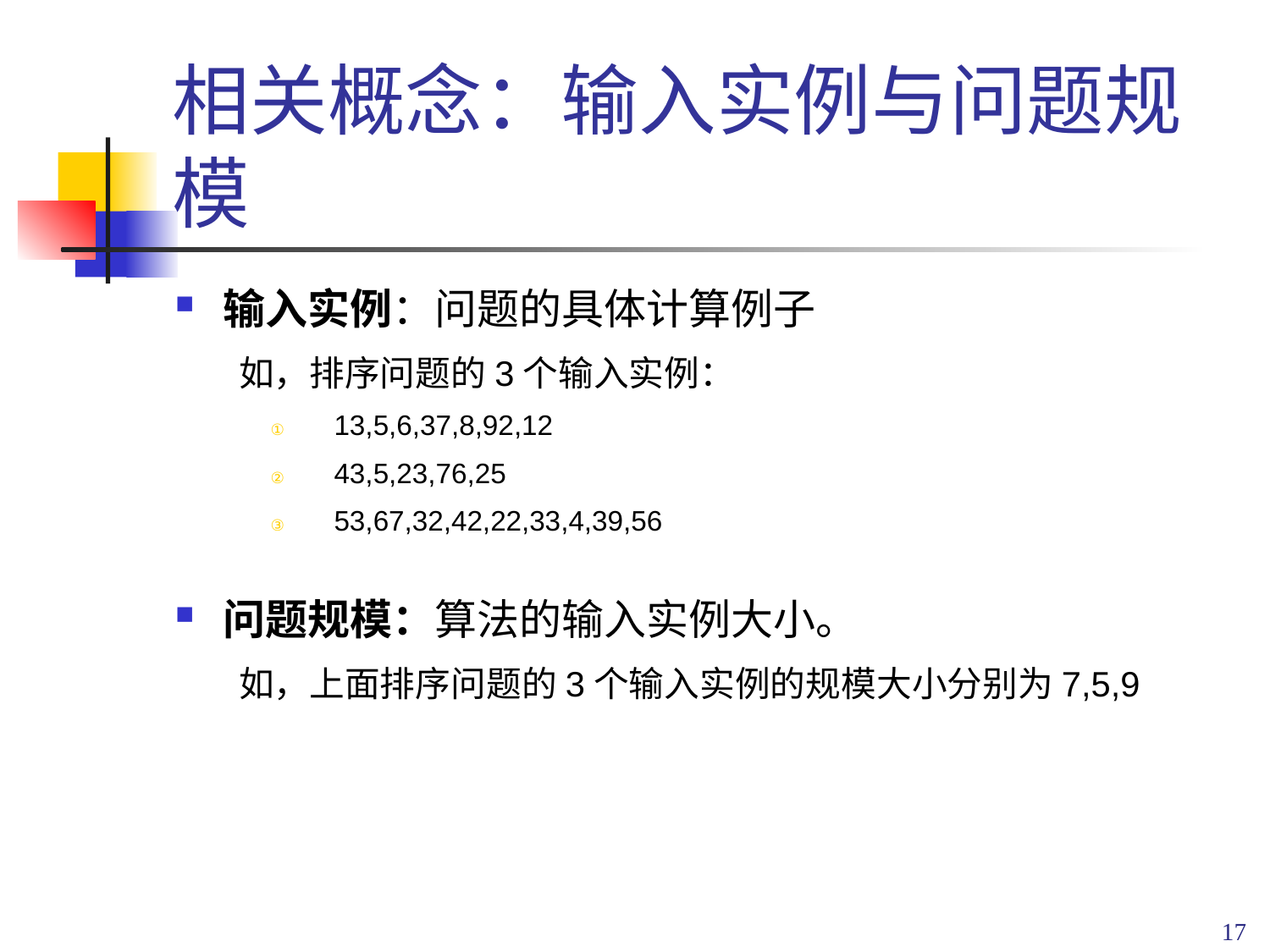

# 相关概念：输入实例与问题规模
输入实例：问题的具体计算例子
如，排序问题的3个输入实例：
13,5,6,37,8,92,12
43,5,23,76,25
53,67,32,42,22,33,4,39,56

问题规模：算法的输入实例大小。
如，上面排序问题的3个输入实例的规模大小分别为7,5,9

17